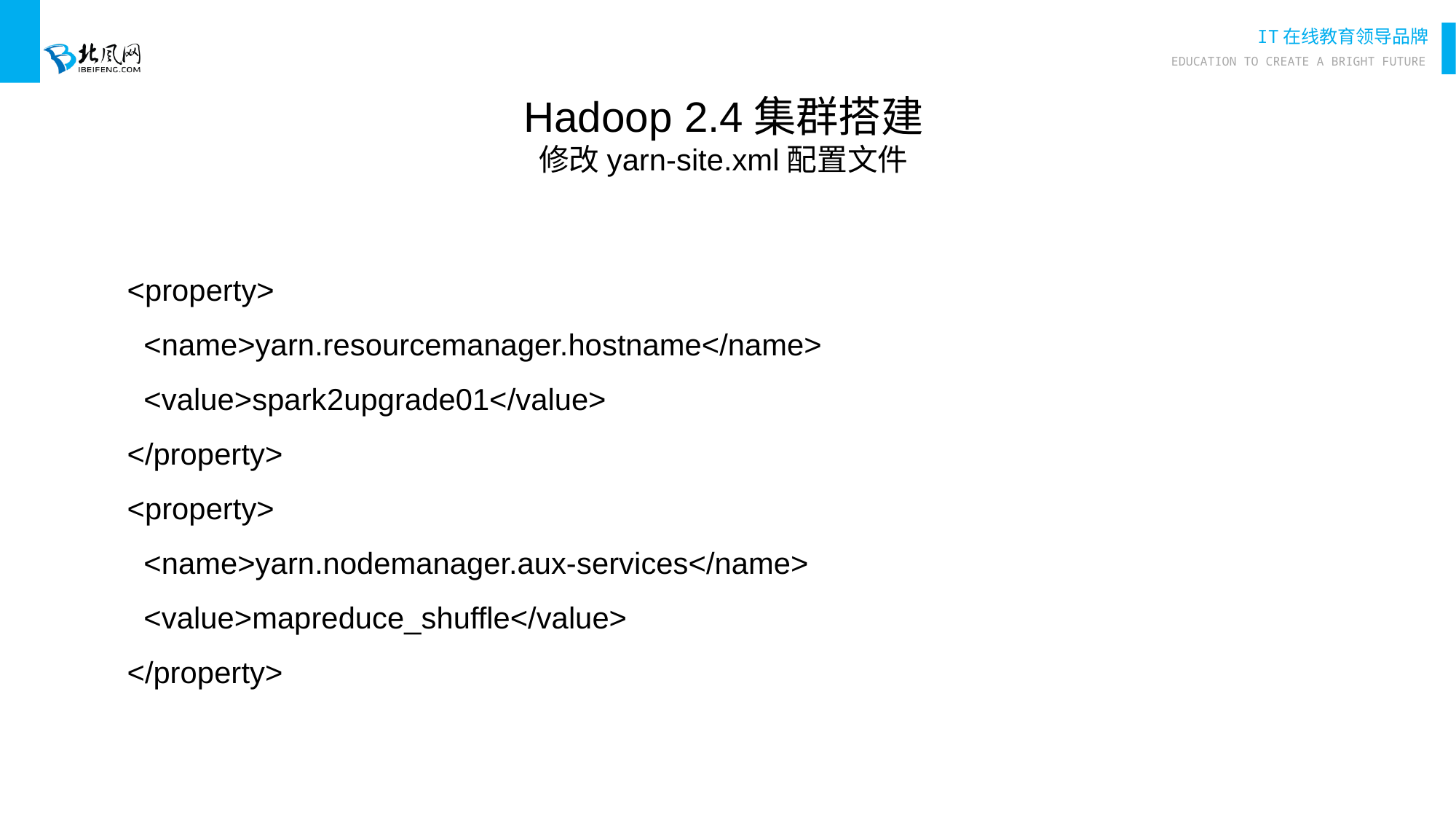

Hadoop 2.4集群搭建
修改yarn-site.xml配置文件
<property>
  <name>yarn.resourcemanager.hostname</name>
  <value>spark2upgrade01</value>
</property>
<property>
  <name>yarn.nodemanager.aux-services</name>
  <value>mapreduce_shuffle</value>
</property>